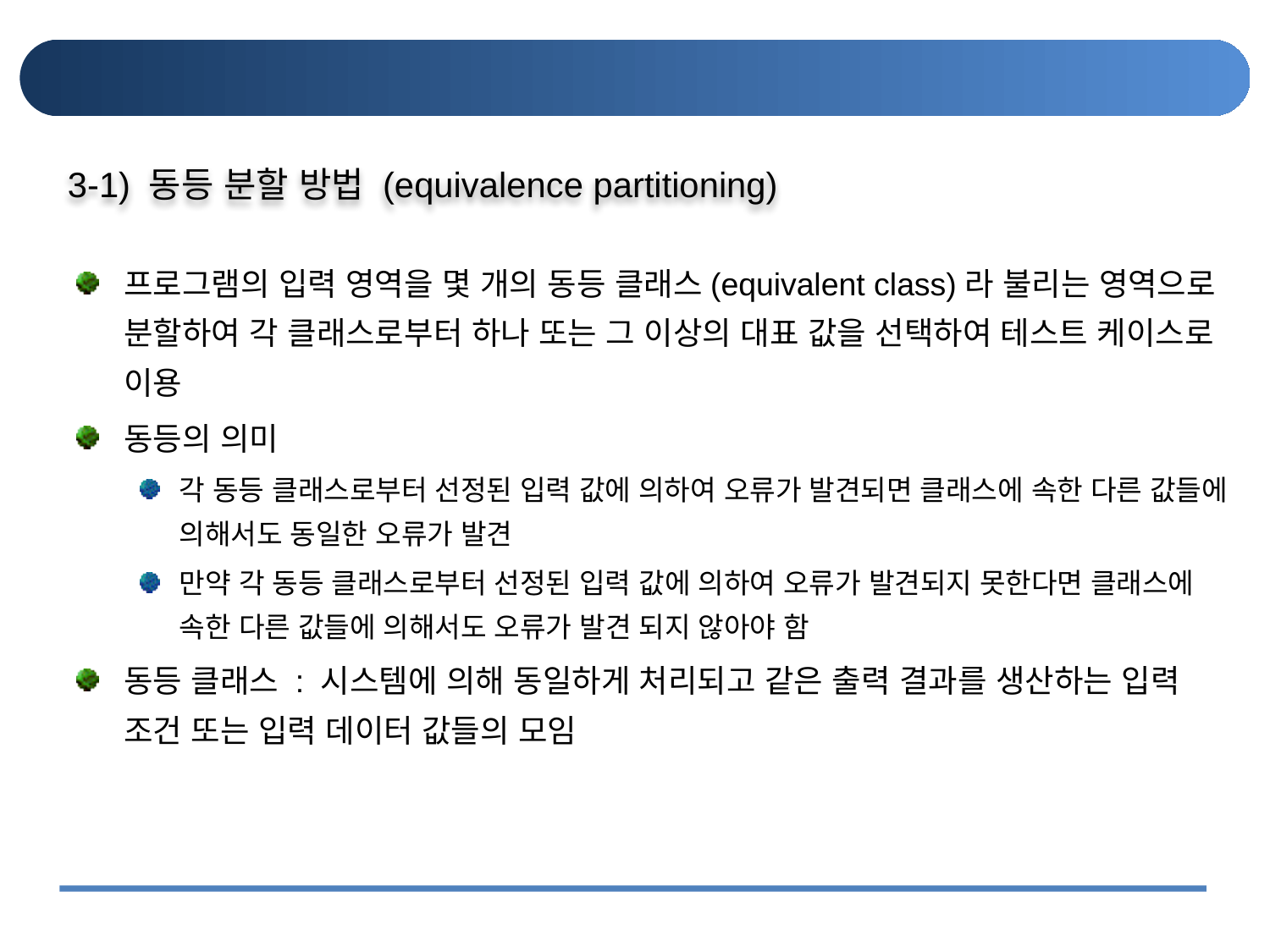

#
3-1) 동등 분할 방법 (equivalence partitioning)
프로그램의 입력 영역을 몇 개의 동등 클래스(equivalent class)라 불리는 영역으로 분할하여 각 클래스로부터 하나 또는 그 이상의 대표 값을 선택하여 테스트 케이스로 이용
동등의 의미
각 동등 클래스로부터 선정된 입력 값에 의하여 오류가 발견되면 클래스에 속한 다른 값들에 의해서도 동일한 오류가 발견
만약 각 동등 클래스로부터 선정된 입력 값에 의하여 오류가 발견되지 못한다면 클래스에 속한 다른 값들에 의해서도 오류가 발견 되지 않아야 함
동등 클래스 : 시스템에 의해 동일하게 처리되고 같은 출력 결과를 생산하는 입력 조건 또는 입력 데이터 값들의 모임